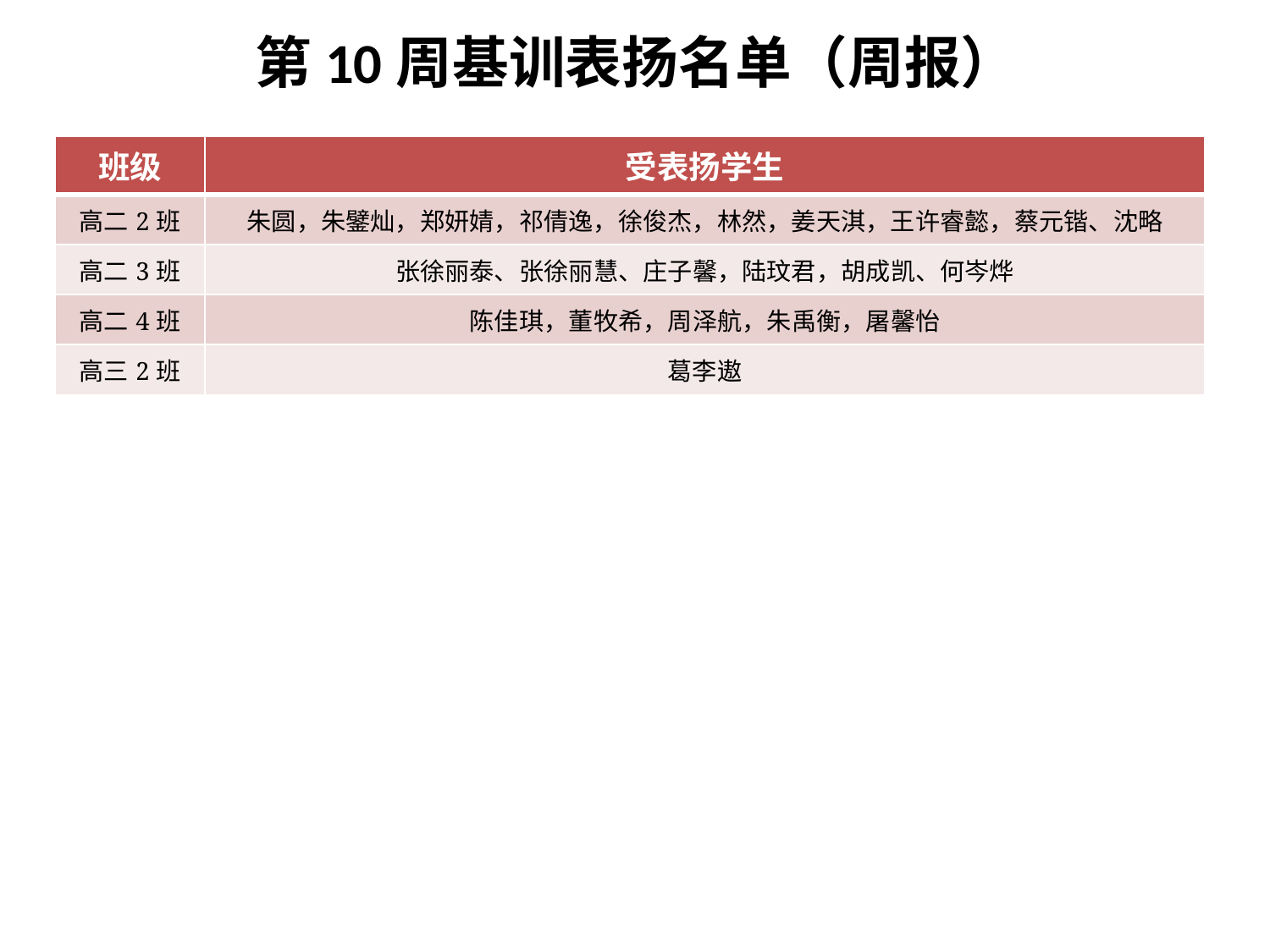

# 第10周基训表扬名单（周报）
| 班级 | 受表扬学生 |
| --- | --- |
| 高二2班 | 朱圆，朱鐾灿，郑妍婧，祁倩逸，徐俊杰，林然，姜天淇，王许睿懿，蔡元锴、沈略 |
| 高二3班 | 张徐丽泰、张徐丽慧、庄子馨，陆玟君，胡成凯、何岑烨 |
| 高二4班 | 陈佳琪，董牧希，周泽航，朱禹衡，屠馨怡 |
| 高三2班 | 葛李遨 |